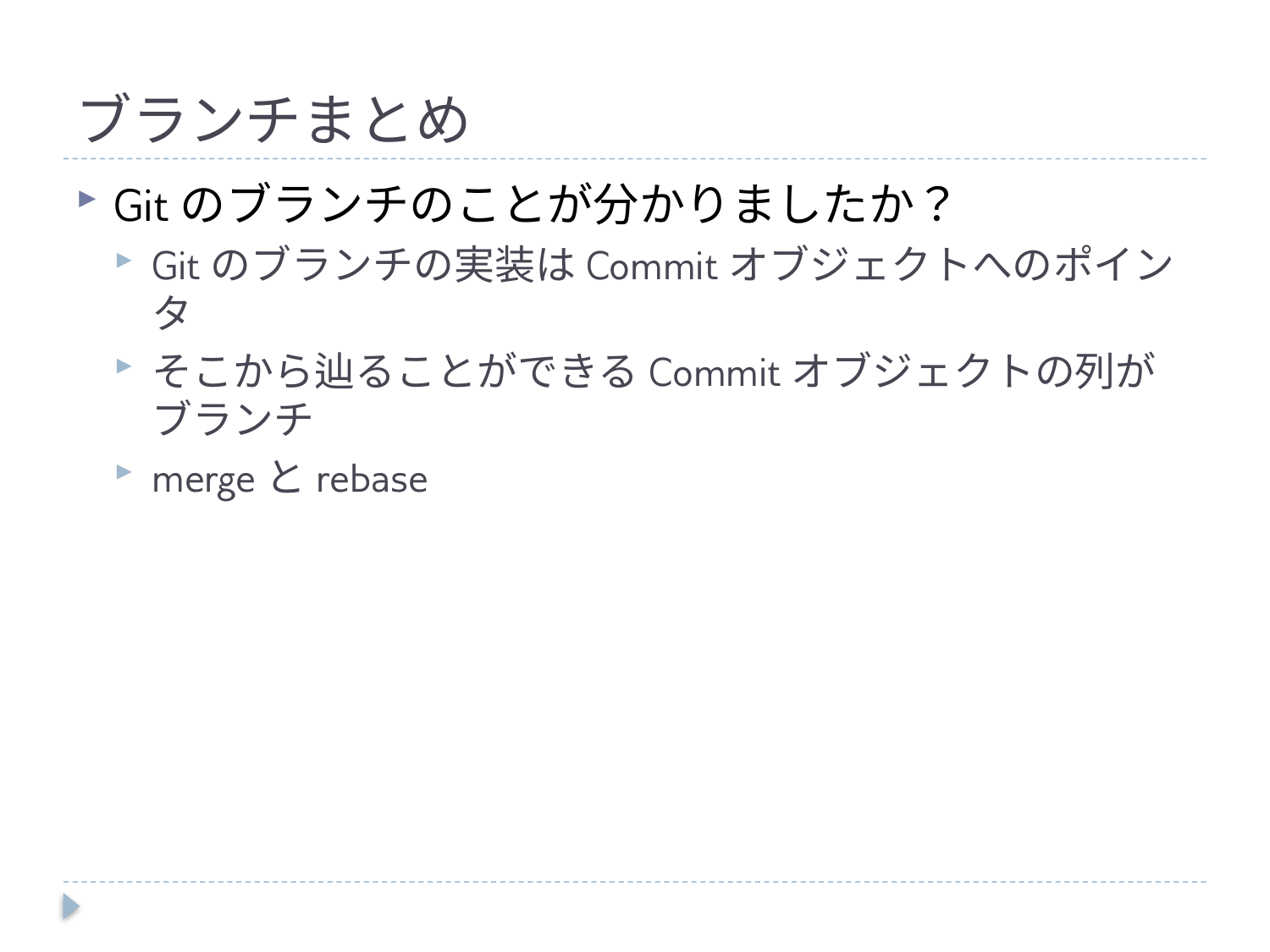

# ブランチまとめ
Gitのブランチのことが分かりましたか？
Gitのブランチの実装はCommitオブジェクトへのポインタ
そこから辿ることができるCommitオブジェクトの列がブランチ
mergeとrebase